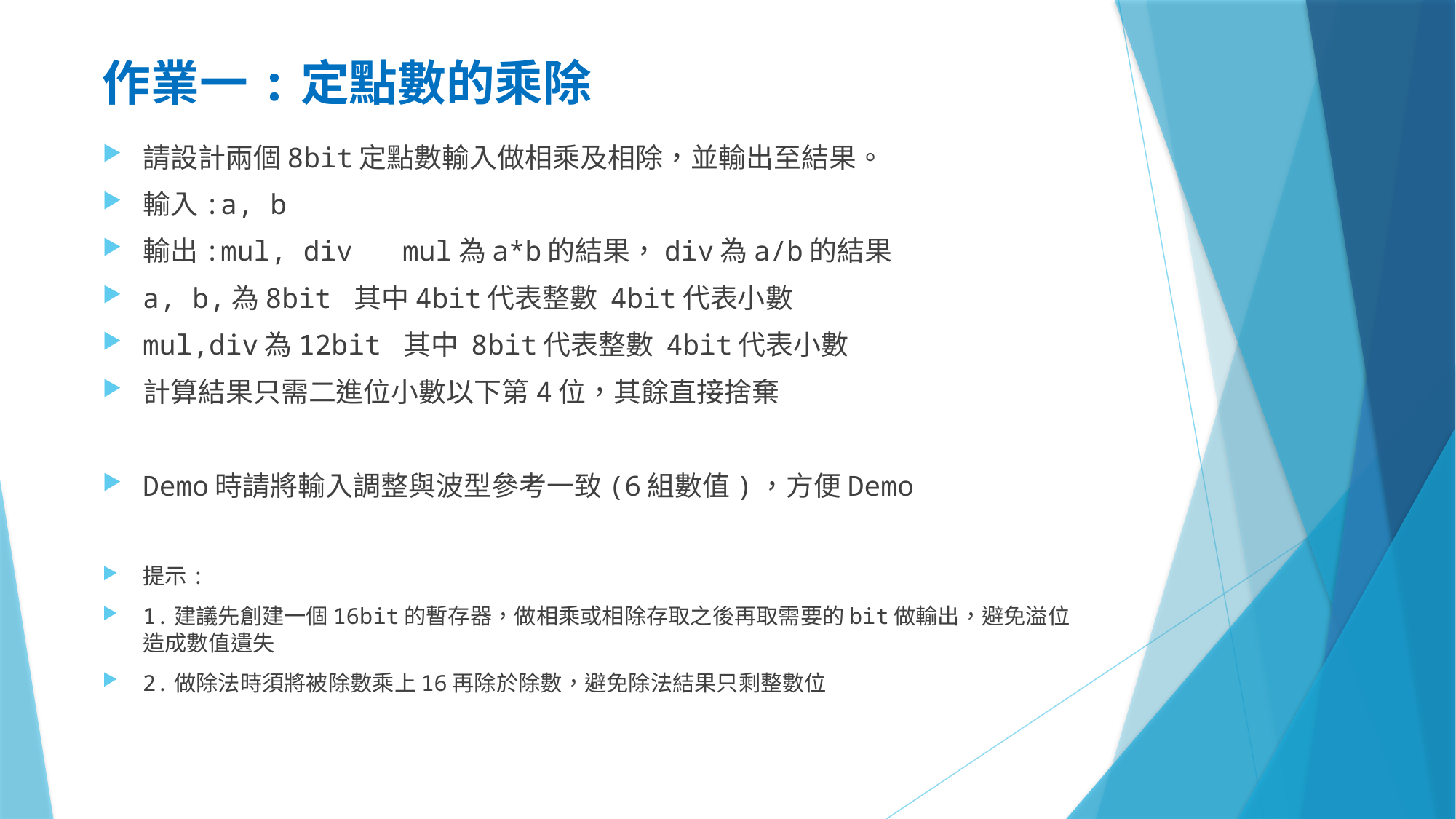

# 作業一:定點數的乘除
請設計兩個8bit定點數輸入做相乘及相除，並輸出至結果。
輸入:a, b
輸出:mul, div   mul為a*b的結果，div為a/b的結果
a, b,為8bit 其中4bit代表整數 4bit代表小數
mul,div為12bit 其中 8bit代表整數 4bit代表小數
計算結果只需二進位小數以下第4位，其餘直接捨棄

Demo時請將輸入調整與波型參考一致(6組數值)，方便Demo

提示:
1.建議先創建一個16bit的暫存器，做相乘或相除存取之後再取需要的bit做輸出，避免溢位造成數值遺失
2.做除法時須將被除數乘上16再除於除數，避免除法結果只剩整數位